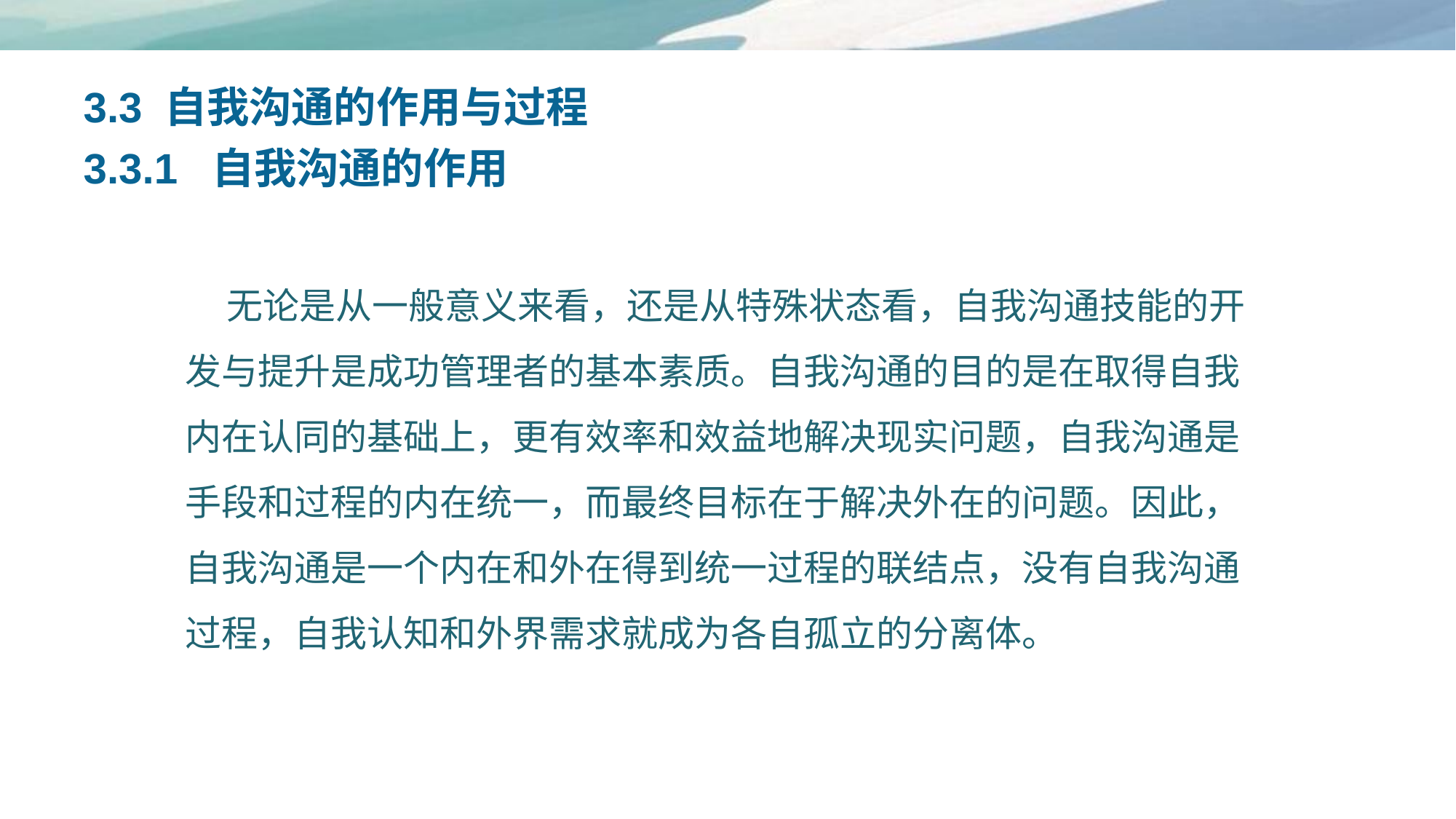

3.3 自我沟通的作用与过程
3.3.1  自我沟通的作用
    无论是从一般意义来看，还是从特殊状态看，自我沟通技能的开发与提升是成功管理者的基本素质。自我沟通的目的是在取得自我内在认同的基础上，更有效率和效益地解决现实问题，自我沟通是手段和过程的内在统一，而最终目标在于解决外在的问题。因此，自我沟通是一个内在和外在得到统一过程的联结点，没有自我沟通过程，自我认知和外界需求就成为各自孤立的分离体。